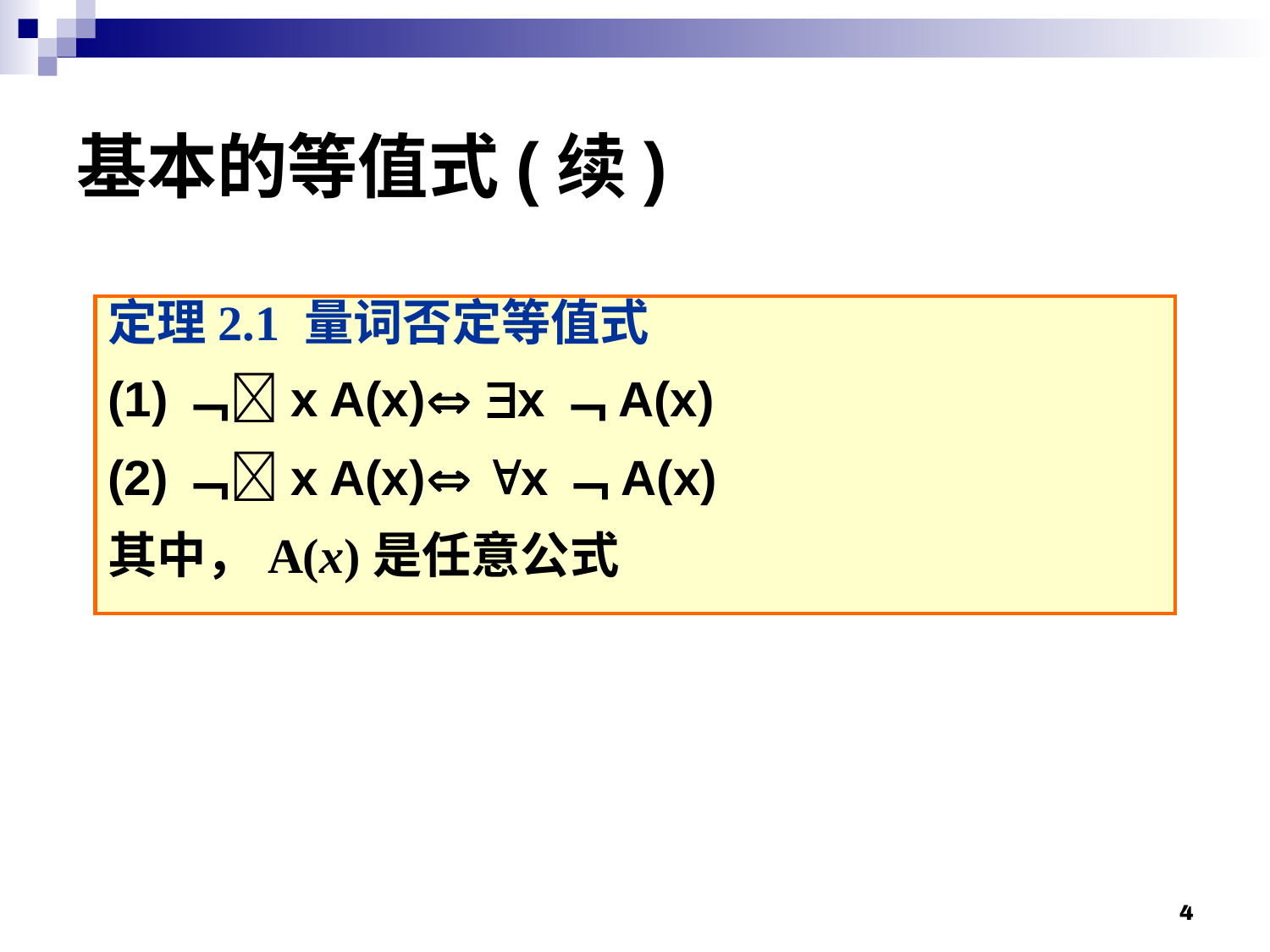

# 基本的等值式(续)
定理2.1 量词否定等值式
(1)﹁∀x A(x)⇔ ∃x﹁A(x)
(2)﹁∃x A(x)⇔ ∀x﹁A(x)
其中，A(x)是任意公式
4